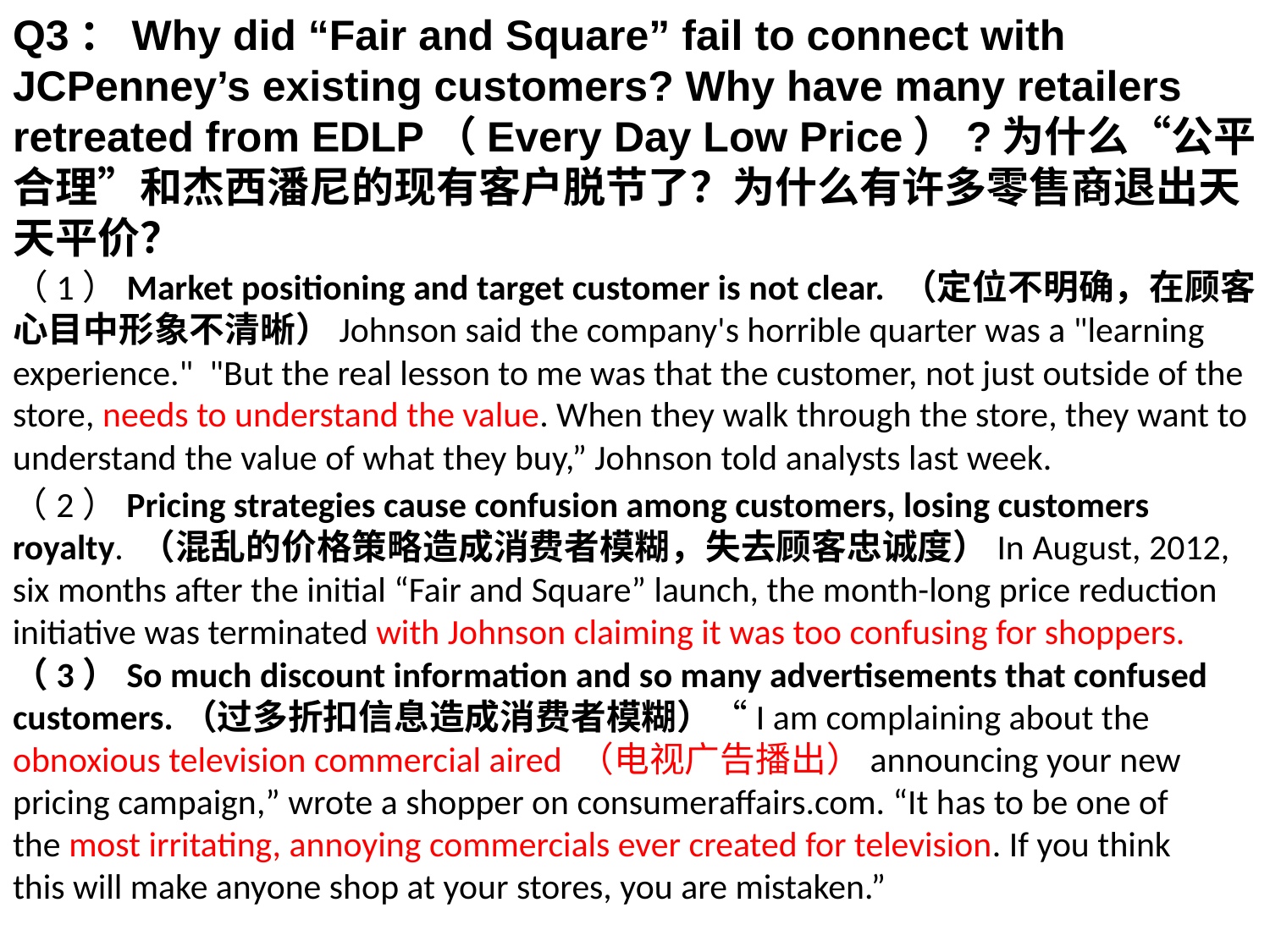

Q3：Why did “Fair and Square” fail to connect with JCPenney’s existing customers? Why have many retailers retreated from EDLP（Every Day Low Price）?为什么“公平合理”和杰西潘尼的现有客户脱节了？为什么有许多零售商退出天天平价？

（1）Market positioning and target customer is not clear. （定位不明确，在顾客心目中形象不清晰）Johnson said the company's horrible quarter was a "learning experience."  "But the real lesson to me was that the customer, not just outside of the store, needs to understand the value. When they walk through the store, they want to understand the value of what they buy,” Johnson told analysts last week.
（2）Pricing strategies cause confusion among customers, losing customers royalty. （混乱的价格策略造成消费者模糊，失去顾客忠诚度）In August, 2012, six months after the initial “Fair and Square” launch, the month-long price reduction initiative was terminated with Johnson claiming it was too confusing for shoppers.

（3）So much discount information and so many advertisements that confused customers.（过多折扣信息造成消费者模糊）“I am complaining about the obnoxious television commercial aired （电视广告播出）announcing your new pricing campaign,” wrote a shopper on consumeraffairs.com. “It has to be one of the most irritating, annoying commercials ever created for television. If you think this will make anyone shop at your stores, you are mistaken.”